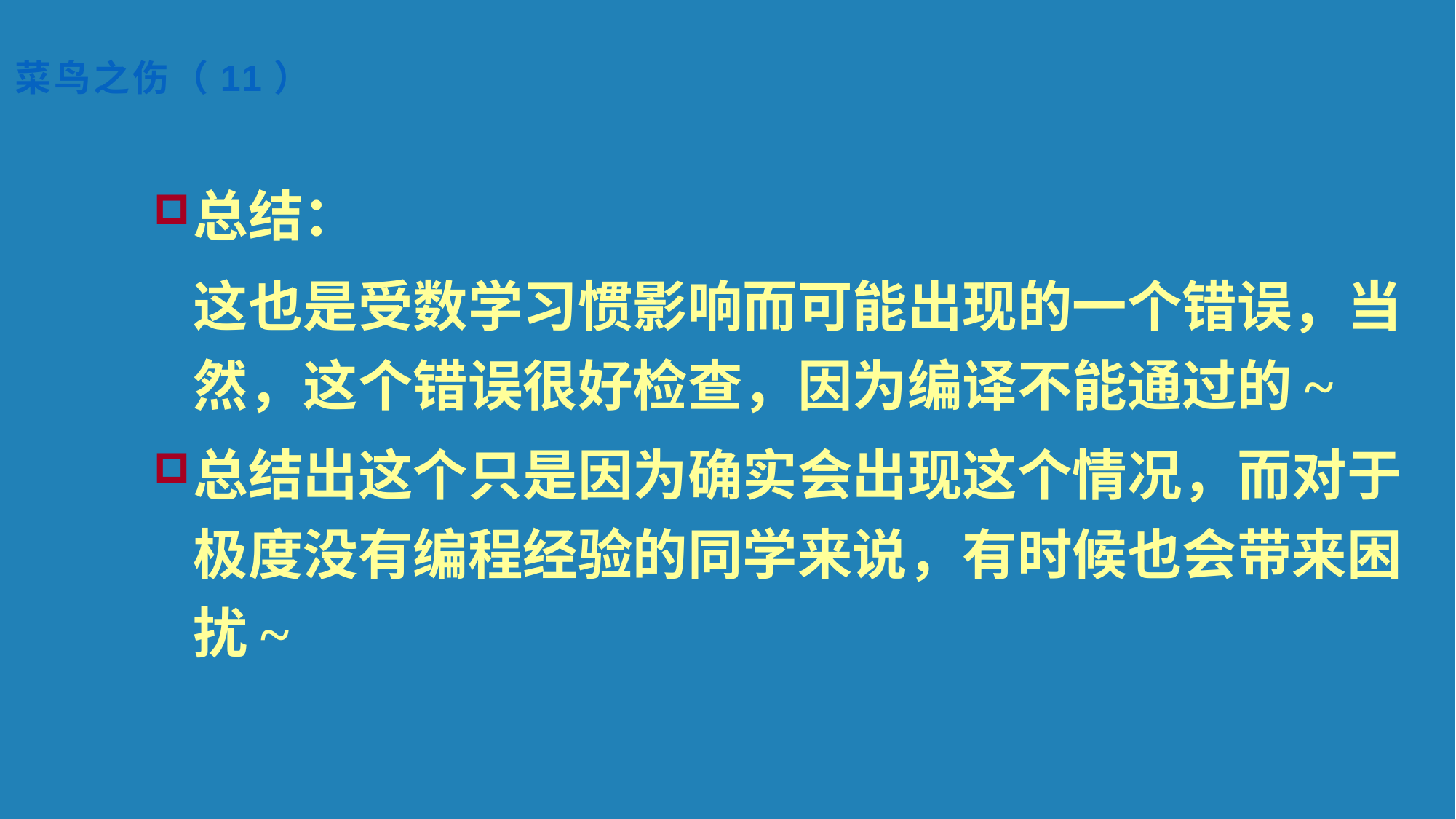

菜鸟之伤（11）
总结：
	这也是受数学习惯影响而可能出现的一个错误，当然，这个错误很好检查，因为编译不能通过的~
总结出这个只是因为确实会出现这个情况，而对于极度没有编程经验的同学来说，有时候也会带来困扰~

105